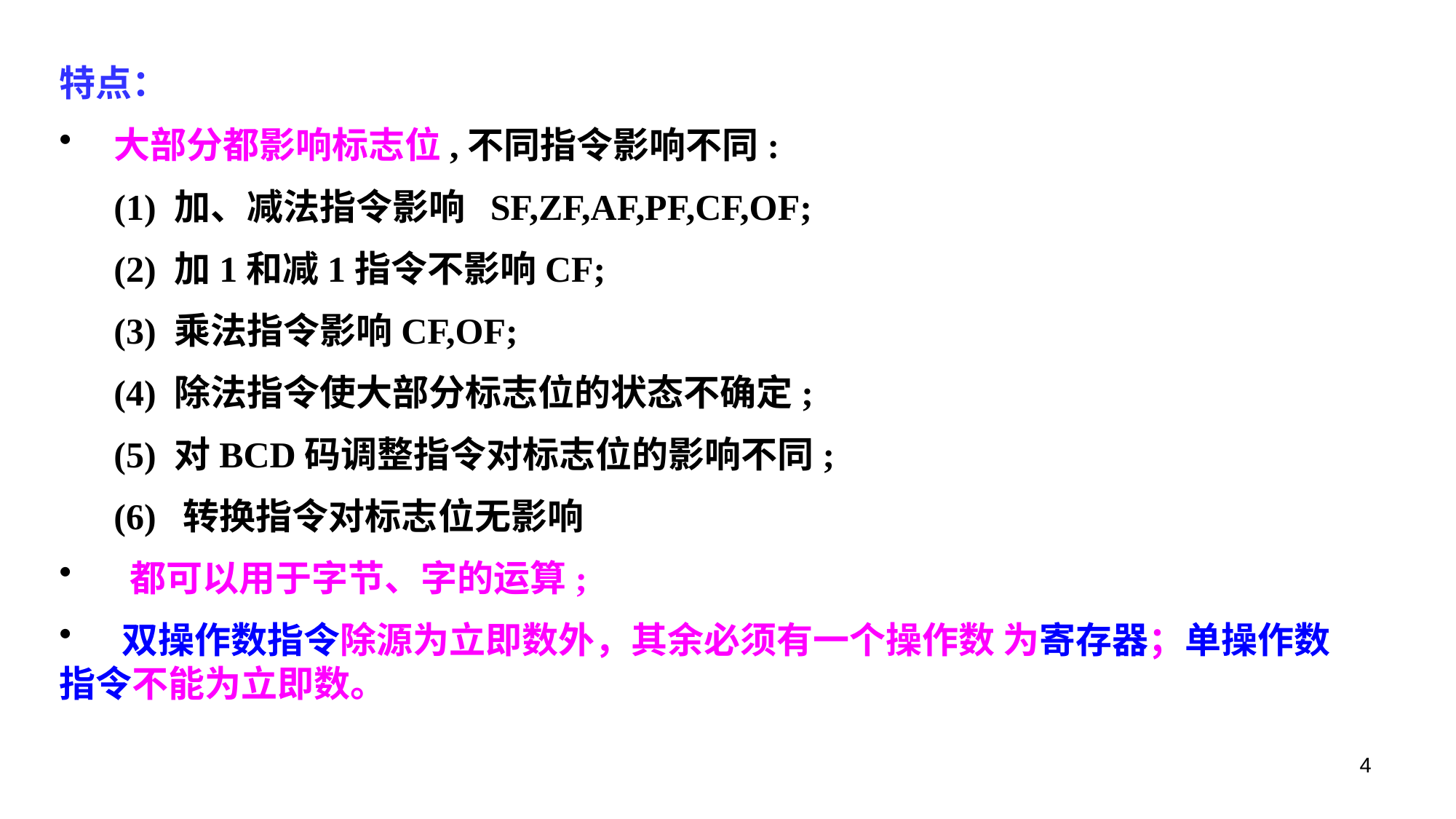

特点：
    大部分都影响标志位,不同指令影响不同:
      (1) 加、减法指令影响  SF,ZF,AF,PF,CF,OF;
      (2) 加1和减1指令不影响CF;
      (3) 乘法指令影响CF,OF;
      (4) 除法指令使大部分标志位的状态不确定;
      (5) 对BCD码调整指令对标志位的影响不同;
      (6)  转换指令对标志位无影响
      都可以用于字节、字的运算;
     双操作数指令除源为立即数外，其余必须有一个操作数 为寄存器；单操作数指令不能为立即数。

4